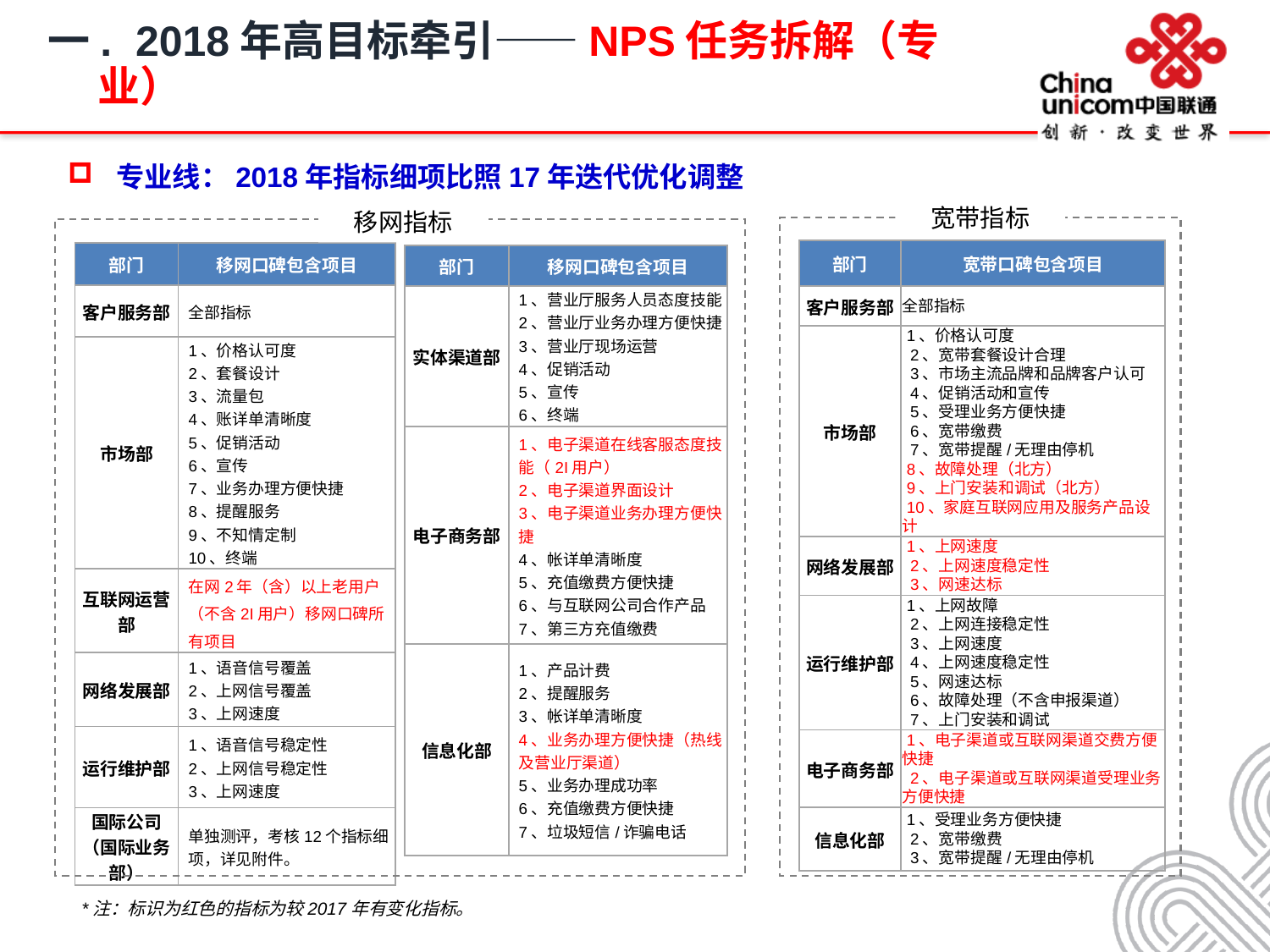

# 一.  2018年高目标牵引——NPS任务拆解（专业）
专业线：2018年指标细项比照17年迭代优化调整
宽带指标
移网指标

| 部门 | 宽带口碑包含项目 |
| --- | --- |
| 客户服务部 | 全部指标 |
| 市场部 | 1、价格认可度 2、宽带套餐设计合理 3、市场主流品牌和品牌客户认可 4、促销活动和宣传 5、受理业务方便快捷 6、宽带缴费 7、宽带提醒/无理由停机 8、故障处理（北方） 9、上门安装和调试（北方） 10、家庭互联网应用及服务产品设计 |
| 网络发展部 | 1、上网速度 2、上网速度稳定性 3、网速达标 |
| 运行维护部 | 1、上网故障 2、上网连接稳定性 3、上网速度 4、上网速度稳定性 5、网速达标 6、故障处理（不含申报渠道） 7、上门安装和调试 |
| 电子商务部 | 1、电子渠道或互联网渠道交费方便快捷 2、电子渠道或互联网渠道受理业务方便快捷 |
| 信息化部 | 1、受理业务方便快捷 2、宽带缴费 3、宽带提醒/无理由停机 |
| 部门 | 移网口碑包含项目 |
| --- | --- |
| 客户服务部 | 全部指标 |
| 市场部 | 1、价格认可度 2、套餐设计 3、流量包 4、账详单清晰度 5、促销活动 6、宣传 7、业务办理方便快捷 8、提醒服务 9、不知情定制 10、终端 |
| 互联网运营部 | 在网2年（含）以上老用户（不含2I用户）移网口碑所有项目 |
| 网络发展部 | 1、语音信号覆盖 2、上网信号覆盖 3、上网速度 |
| 运行维护部 | 1、语音信号稳定性 2、上网信号稳定性 3、上网速度 |
| 国际公司（国际业务部） | 单独测评，考核12个指标细项，详见附件。 |
| 部门 | 移网口碑包含项目 |
| --- | --- |
| 实体渠道部 | 1、营业厅服务人员态度技能 2、营业厅业务办理方便快捷 3、营业厅现场运营 4、促销活动 5、宣传 6、终端 |
| 电子商务部 | 1、电子渠道在线客服态度技能（2I用户） 2、电子渠道界面设计 3、电子渠道业务办理方便快捷 4、帐详单清晰度 5、充值缴费方便快捷 6、与互联网公司合作产品 7、第三方充值缴费 |
| 信息化部 | 1、产品计费 2、提醒服务 3、帐详单清晰度 4、业务办理方便快捷（热线及营业厅渠道） 5、业务办理成功率 6、充值缴费方便快捷 7、垃圾短信/诈骗电话 |
*注：标识为红色的指标为较2017年有变化指标。